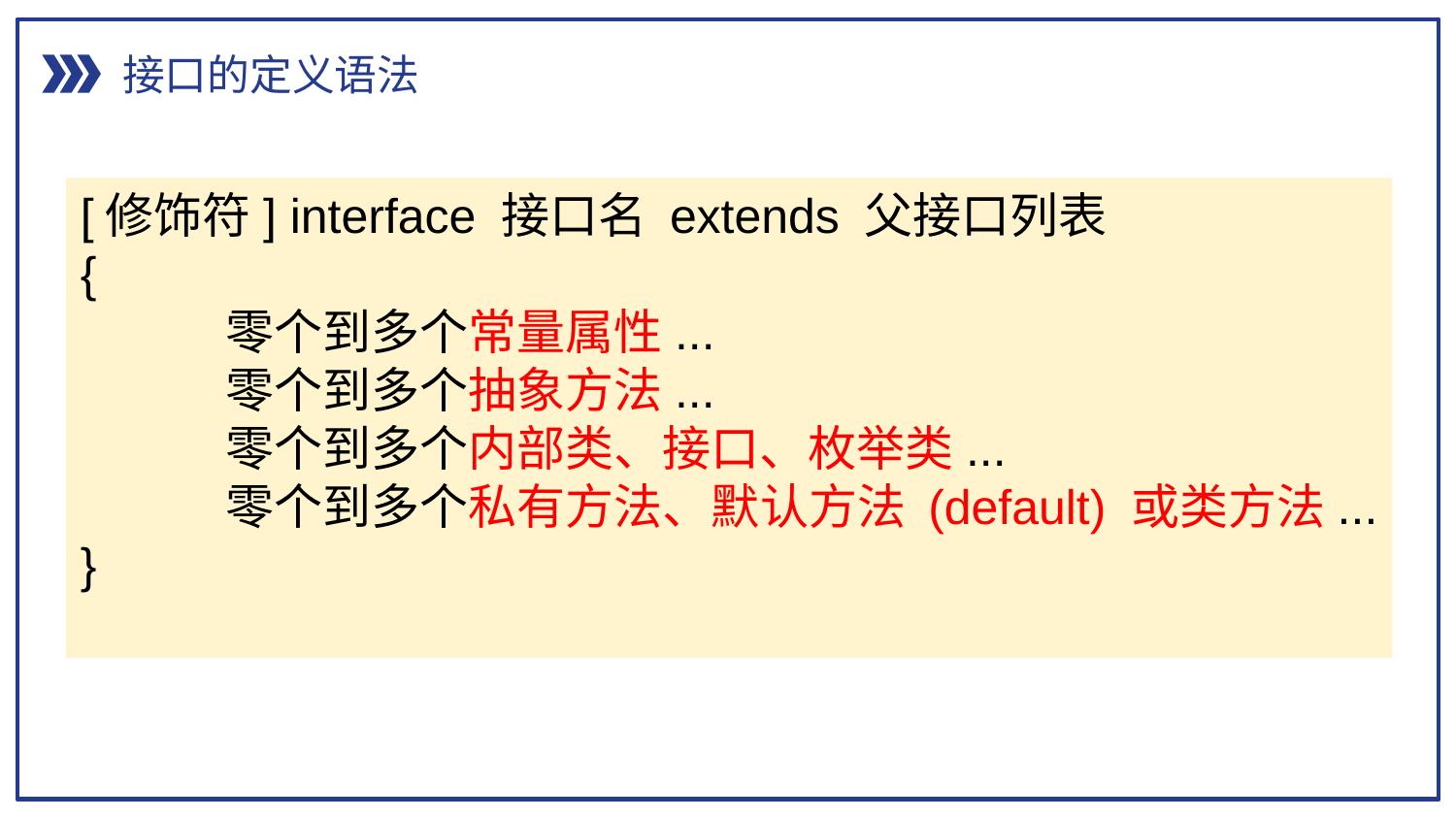

接口的定义语法

[修饰符] interface 接口名 extends 父接口列表
{
	零个到多个常量属性...
	零个到多个抽象方法...
	零个到多个内部类、接口、枚举类...
	零个到多个私有方法、默认方法 (default) 或类方法...
}